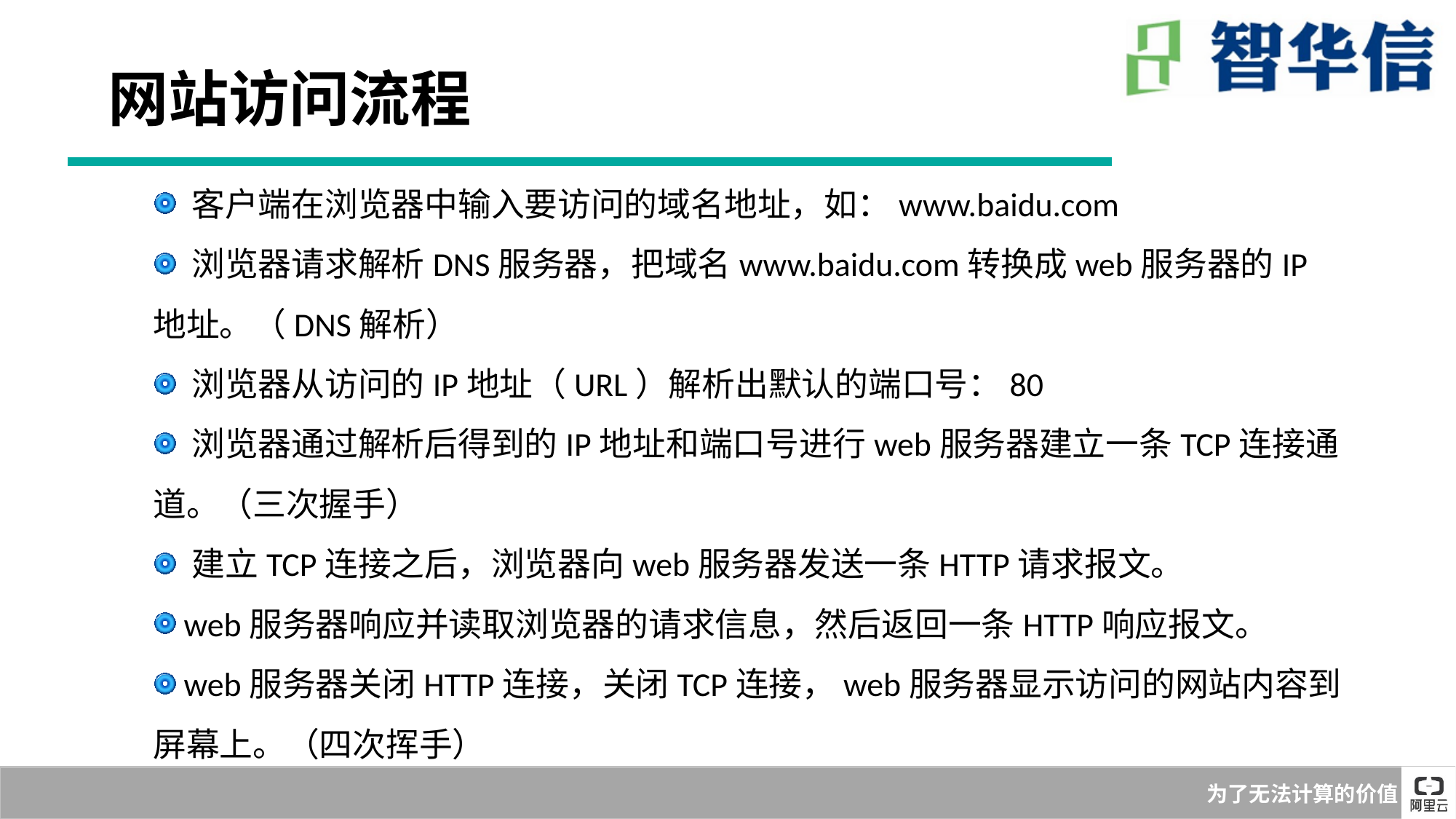

网站访问流程
 客户端在浏览器中输入要访问的域名地址，如：www.baidu.com
 浏览器请求解析DNS服务器，把域名www.baidu.com转换成web服务器的IP地址。（DNS解析）
 浏览器从访问的IP地址（URL）解析出默认的端口号：80
 浏览器通过解析后得到的IP地址和端口号进行web服务器建立一条TCP连接通道。（三次握手）
 建立TCP连接之后，浏览器向web服务器发送一条HTTP请求报文。
 web服务器响应并读取浏览器的请求信息，然后返回一条HTTP响应报文。
 web服务器关闭HTTP连接，关闭TCP连接，web服务器显示访问的网站内容到屏幕上。（四次挥手）